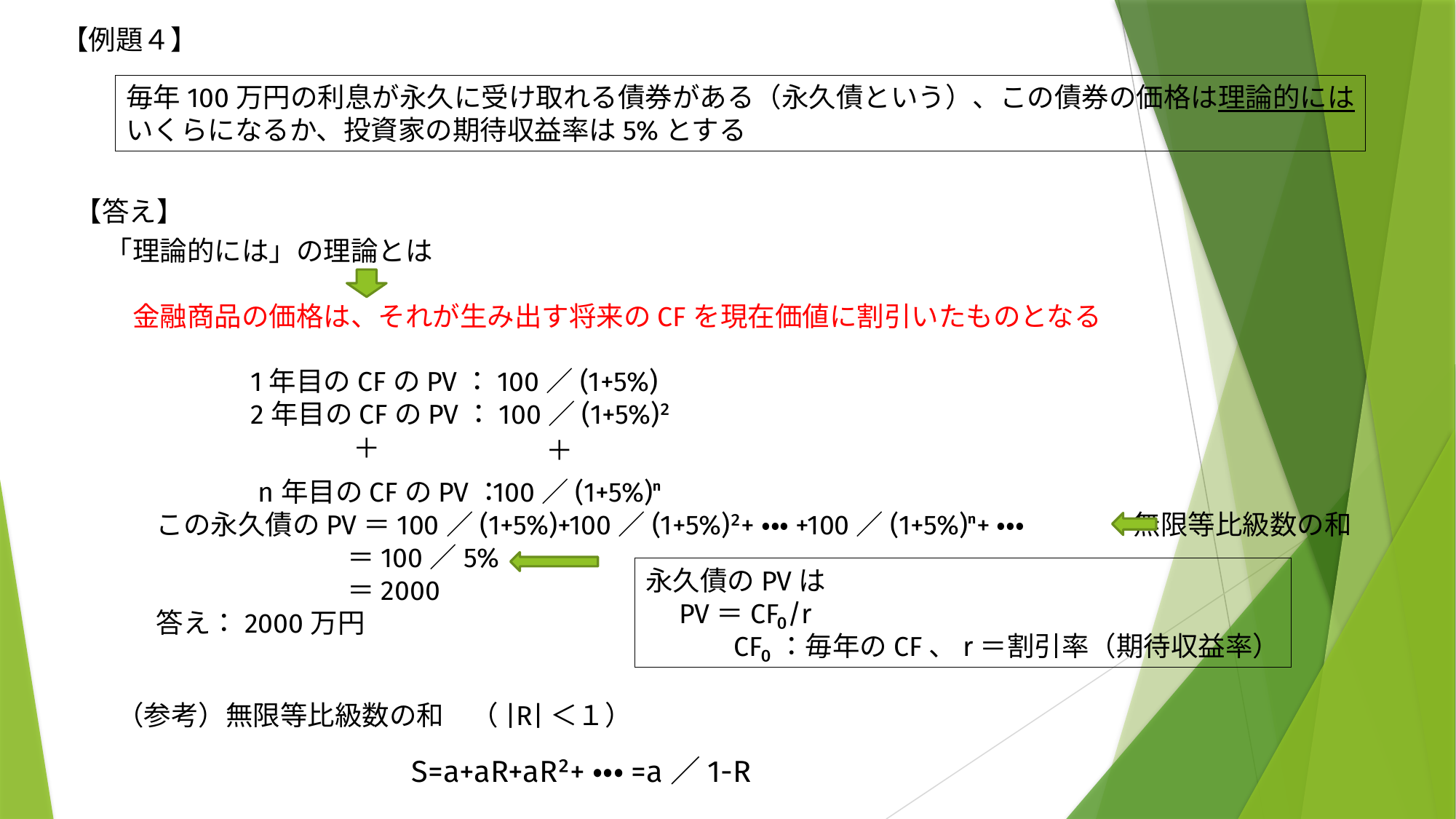

【例題４】
毎年100万円の利息が永久に受け取れる債券がある（永久債という）、この債券の価格は理論的には
いくらになるか、投資家の期待収益率は5%とする
【答え】
「理論的には」の理論とは

　金融商品の価格は、それが生み出す将来のCFを現在価値に割引いたものとなる

1年目のCFのPV：100／(1+5%)
2年目のCFのPV：100／(1+5%)²
＋
＋
n年目のCFのPV：
100／(1+5%)ⁿ
この永久債のPV＝100／(1+5%)+100／(1+5%)²+・・・+100／(1+5%)ⁿ+・・・　　　　無限等比級数の和
　　　　　　　＝100／5%
　　　　　　　＝2000
答え：2000万円

永久債のPVは
　PV＝CF₀/r
　　　CF₀：毎年のCF、r＝割引率（期待収益率）
（参考）無限等比級数の和　（|R|＜１）
S=a+aR+aR²+・・・=a／1-R